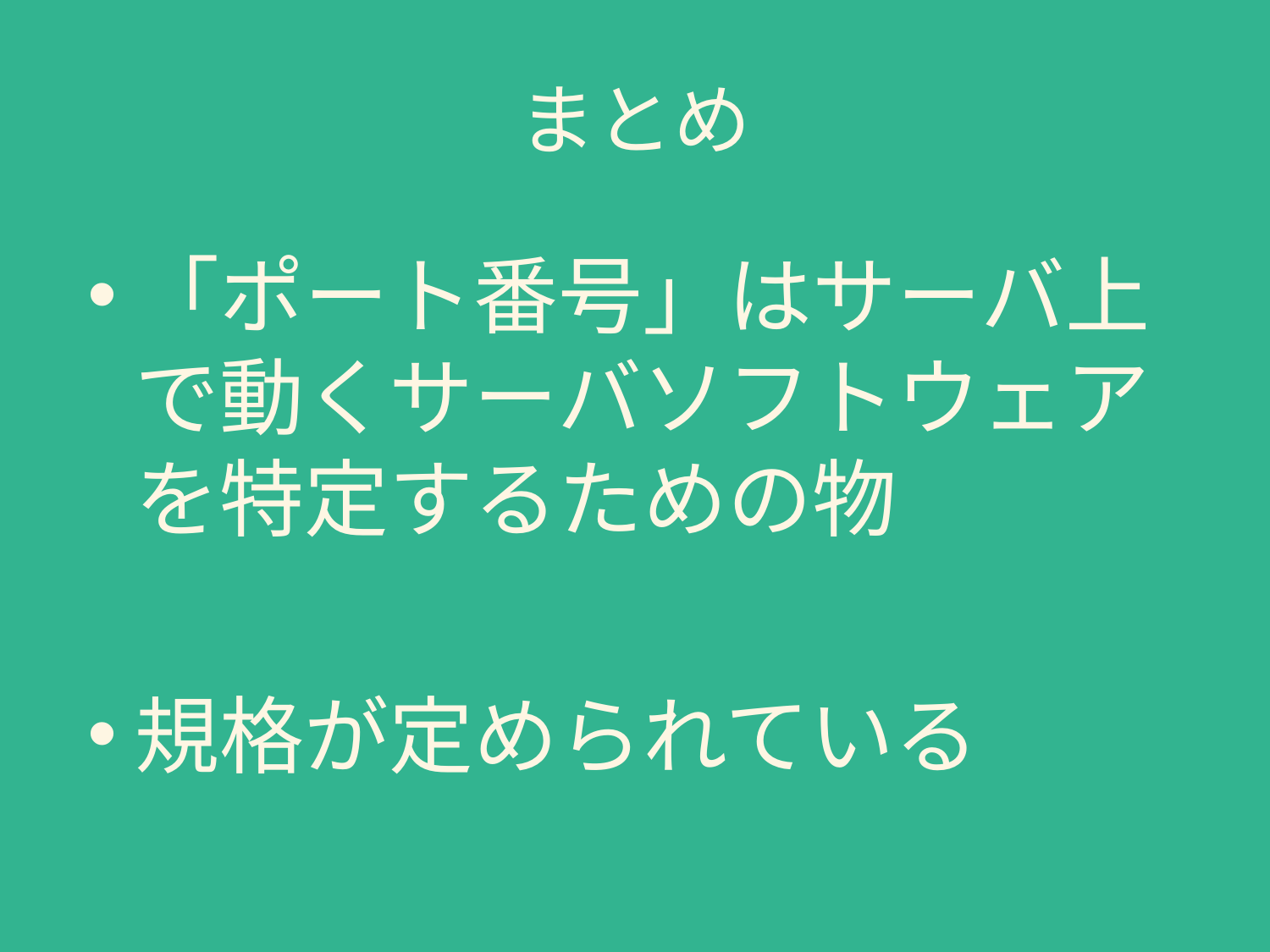

# まとめ
「ポート番号」はサーバ上で動くサーバソフトウェアを特定するための物

規格が定められている